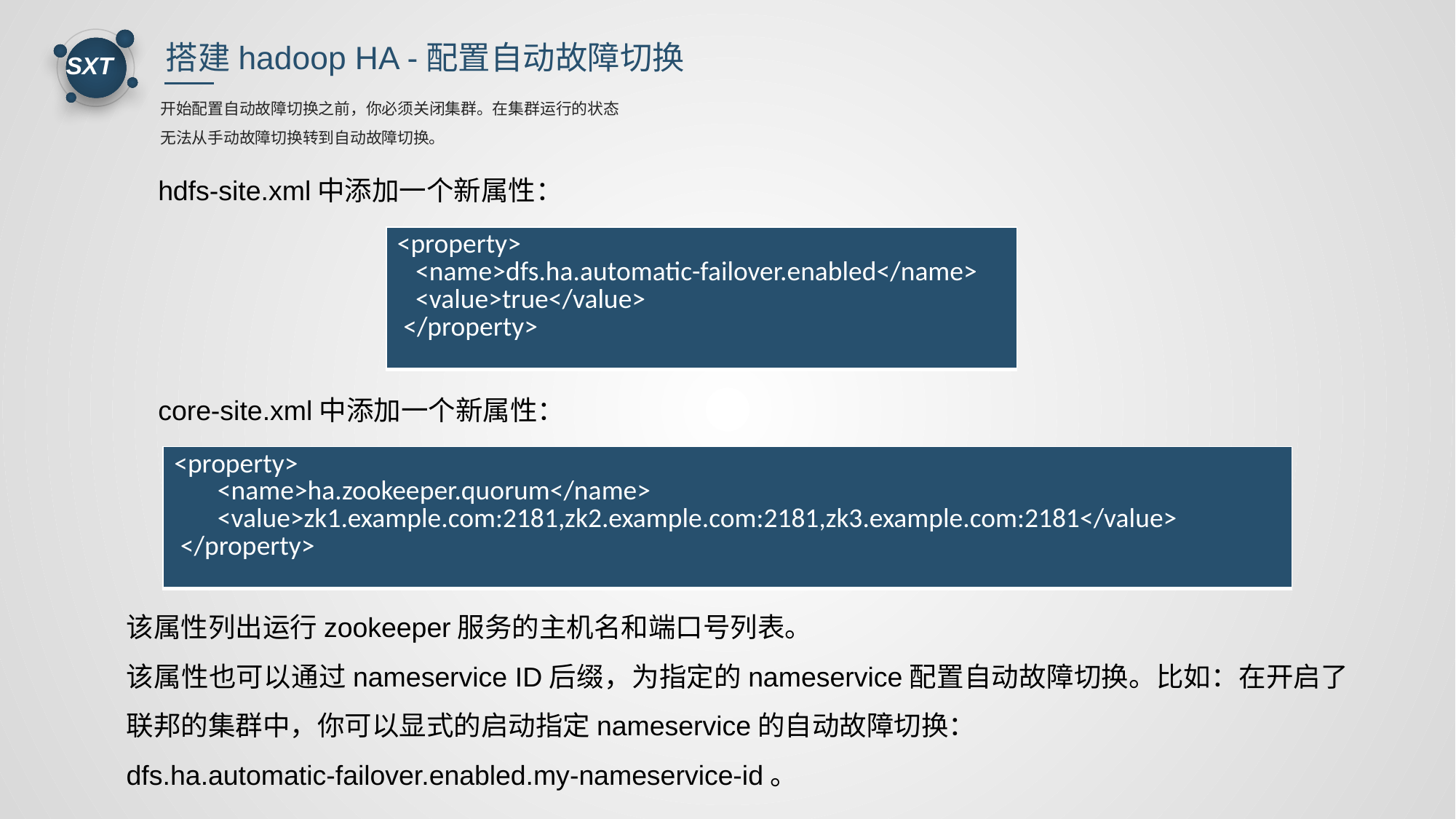

搭建hadoop HA -配置自动故障切换
开始配置自动故障切换之前，你必须关闭集群。在集群运行的状态无法从手动故障切换转到自动故障切换。
hdfs-site.xml中添加一个新属性：
| <property> <name>dfs.ha.automatic-failover.enabled</name> <value>true</value> </property> |
| --- |
core-site.xml中添加一个新属性：
| <property> <name>ha.zookeeper.quorum</name> <value>zk1.example.com:2181,zk2.example.com:2181,zk3.example.com:2181</value> </property> |
| --- |
该属性列出运行zookeeper服务的主机名和端口号列表。
该属性也可以通过nameservice ID后缀，为指定的nameservice配置自动故障切换。比如：在开启了联邦的集群中，你可以显式的启动指定nameservice的自动故障切换：
dfs.ha.automatic-failover.enabled.my-nameservice-id。